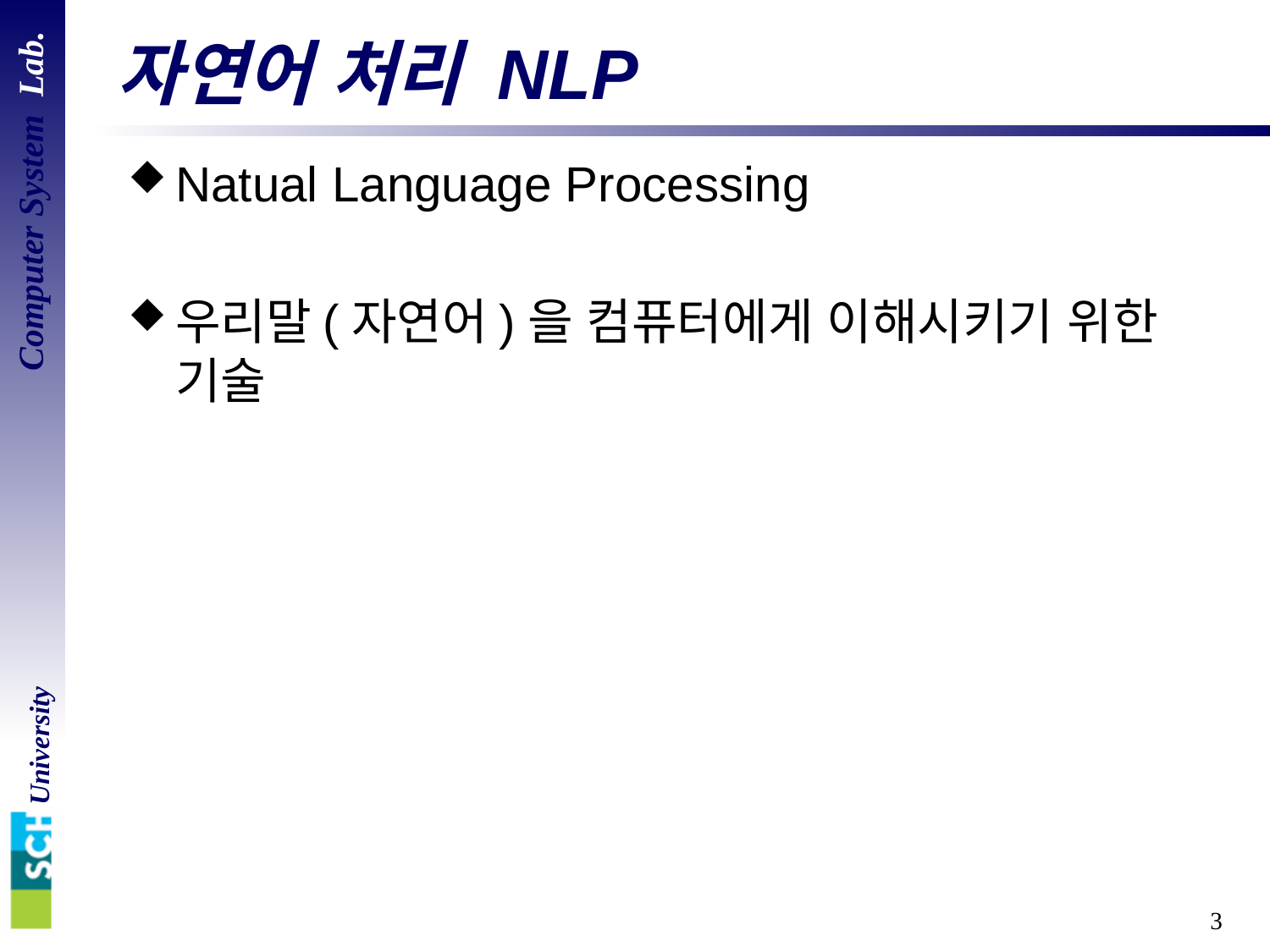

# 자연어 처리 NLP
Natual Language Processing

우리말(자연어)을 컴퓨터에게 이해시키기 위한 기술